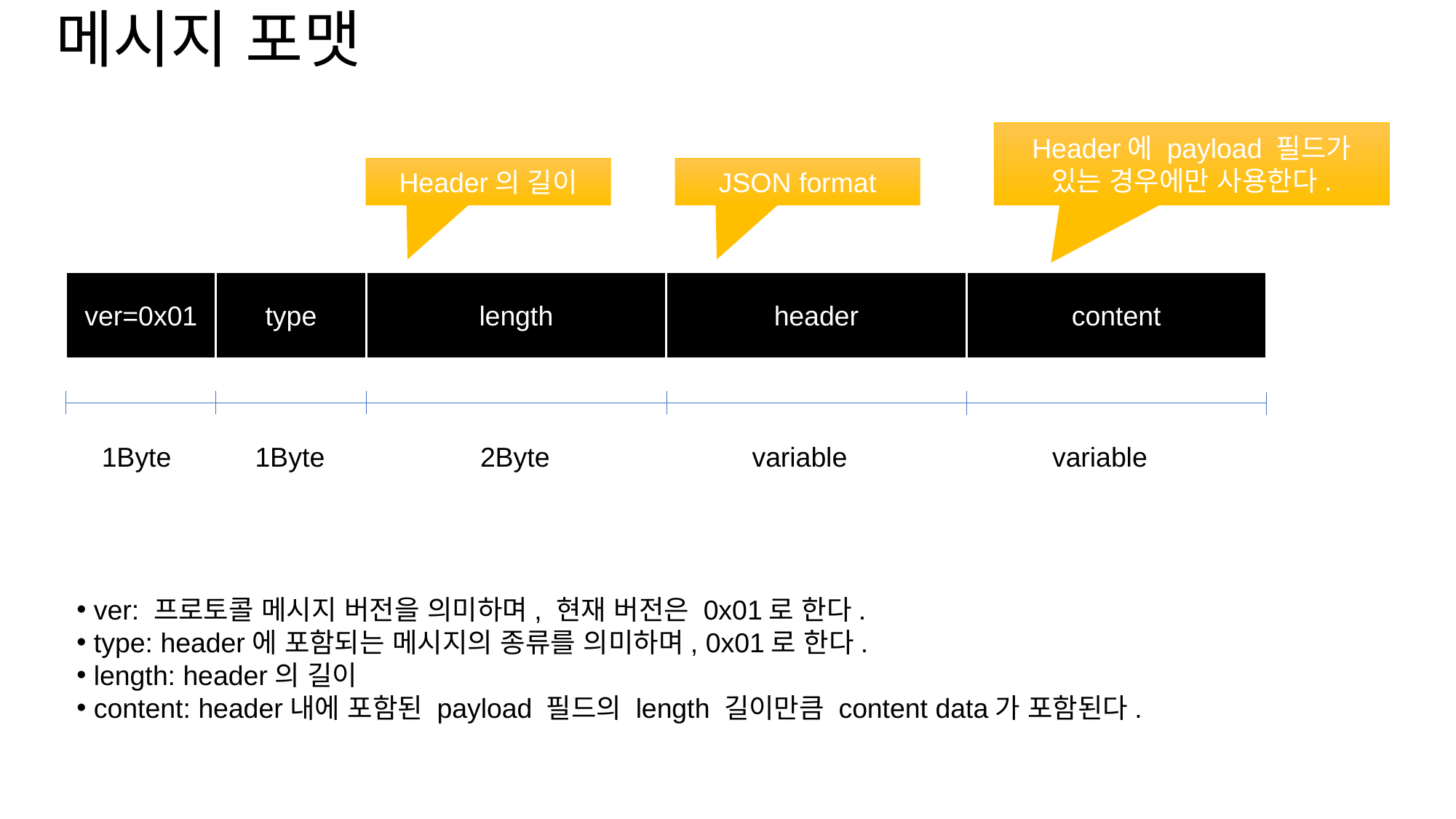

# 메시지 포맷
Header에 payload 필드가 있는 경우에만 사용한다.
Header의 길이
JSON format
ver=0x01
type
length
header
content
1Byte
1Byte
2Byte
variable
variable
 ver: 프로토콜 메시지 버전을 의미하며, 현재 버전은 0x01로 한다.
 type: header에 포함되는 메시지의 종류를 의미하며, 0x01로 한다.
 length: header의 길이
 content: header내에 포함된 payload 필드의 length 길이만큼 content data가 포함된다.